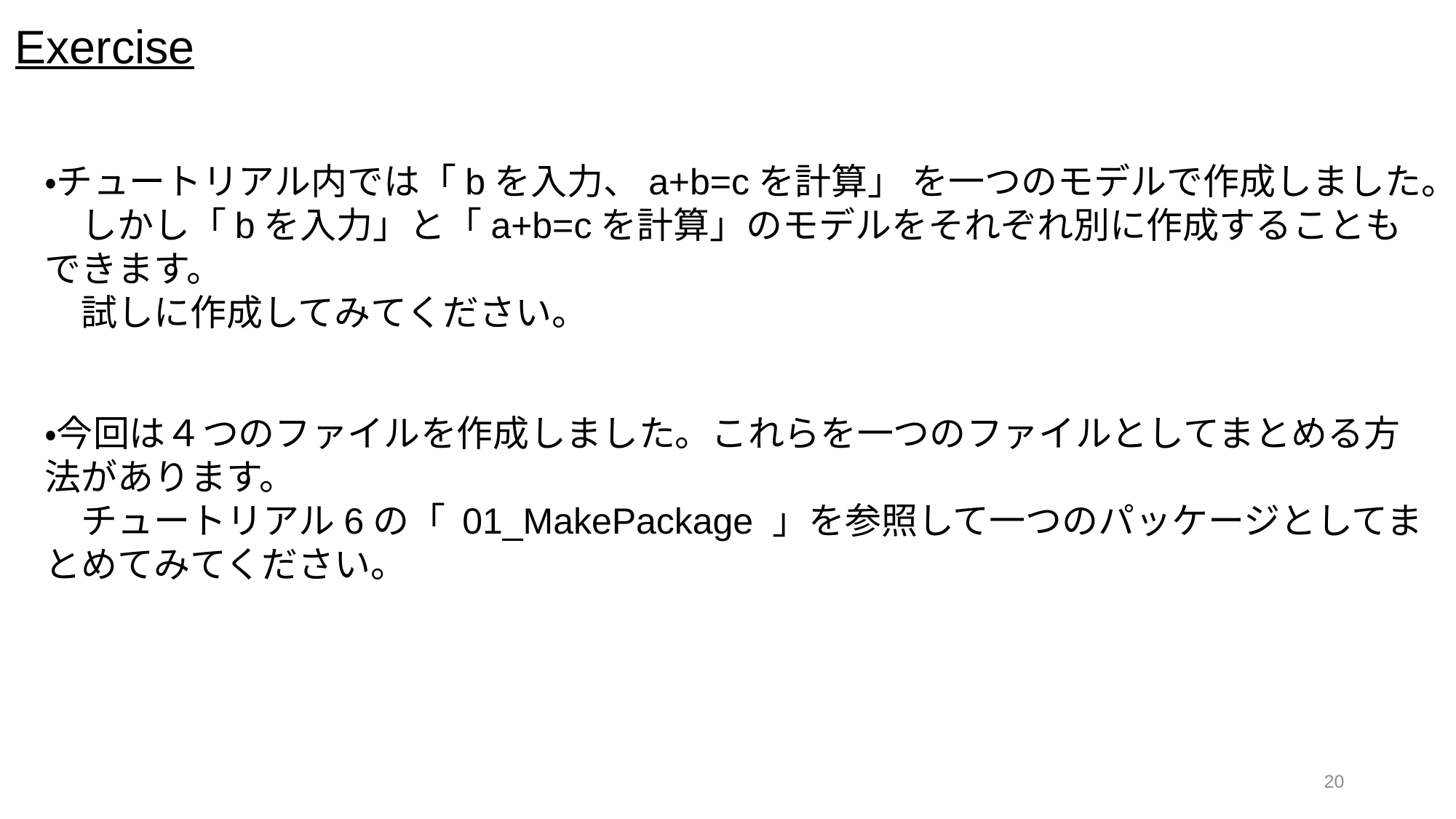

Exercise
・チュートリアル内では「bを入力、a+b=cを計算」 を一つのモデルで作成しました。
　しかし「bを入力」と「a+b=cを計算」のモデルをそれぞれ別に作成することもできます。
　試しに作成してみてください。
・今回は４つのファイルを作成しました。これらを一つのファイルとしてまとめる方法があります。
　チュートリアル6の「 01_MakePackage 」を参照して一つのパッケージとしてまとめてみてください。
20